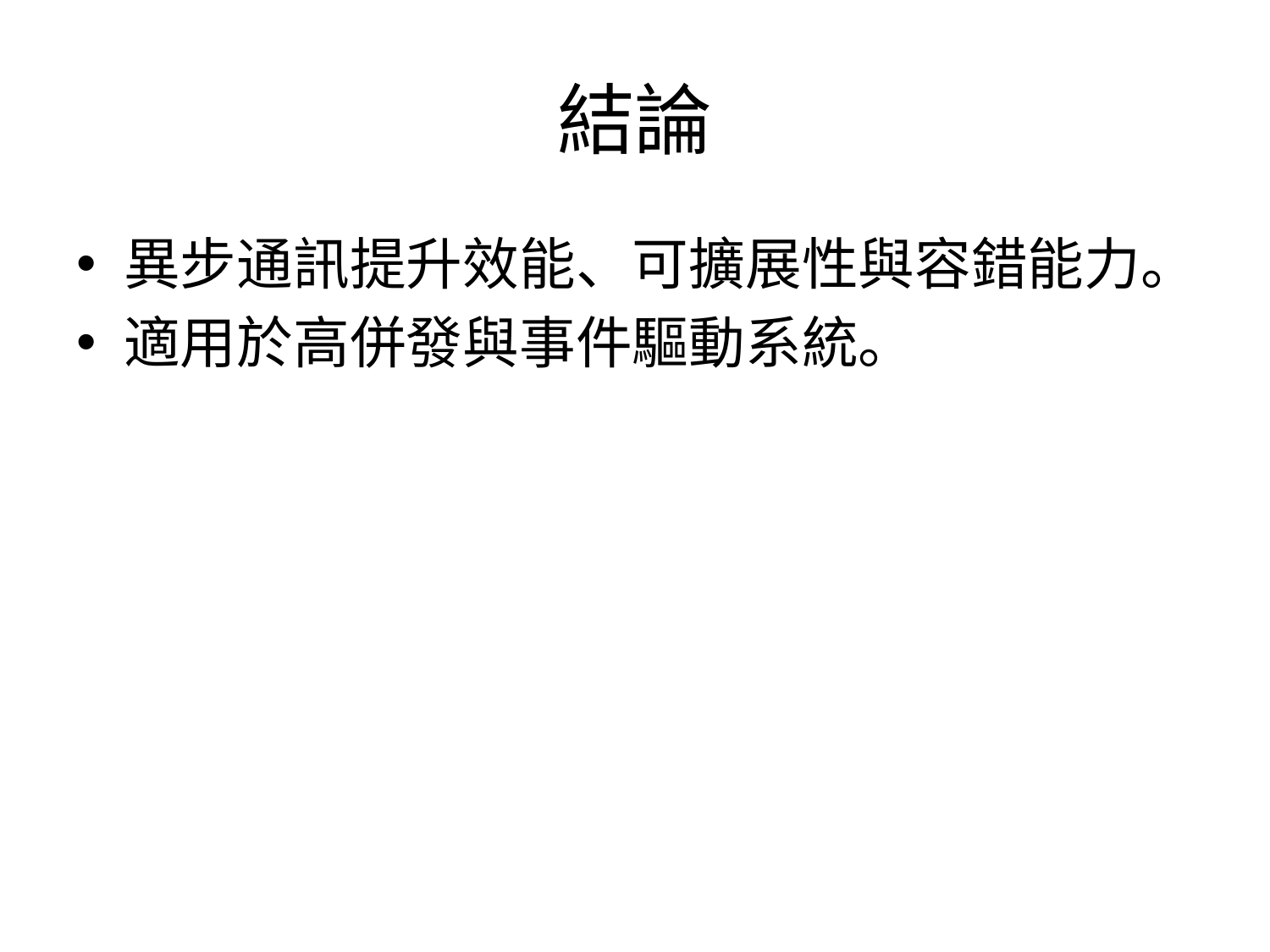

# 結論
異步通訊提升效能、可擴展性與容錯能力。
適用於高併發與事件驅動系統。